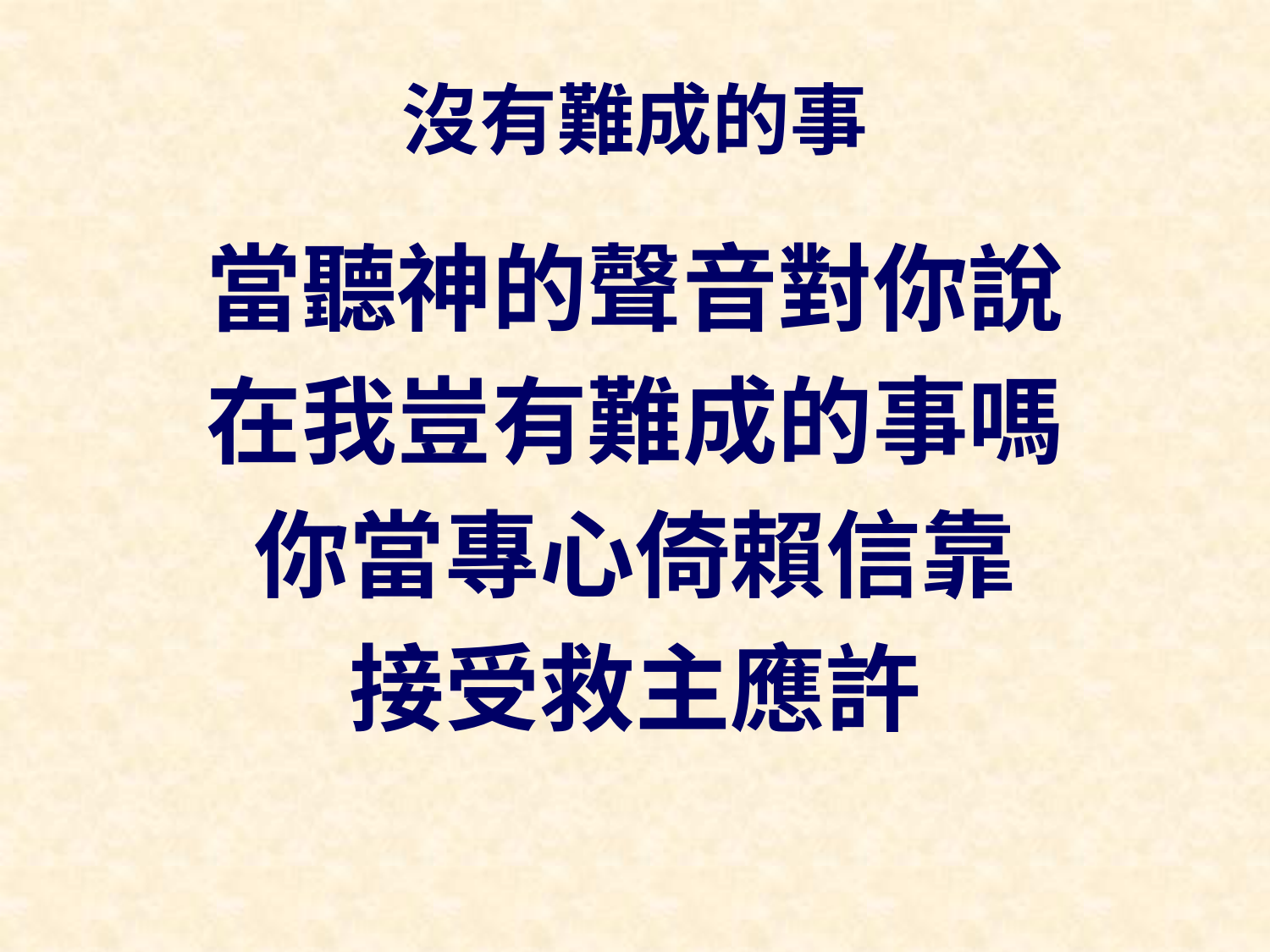

# 沒有難成的事
當聽神的聲音對你說
在我豈有難成的事嗎
你當專心倚賴信靠
接受救主應許